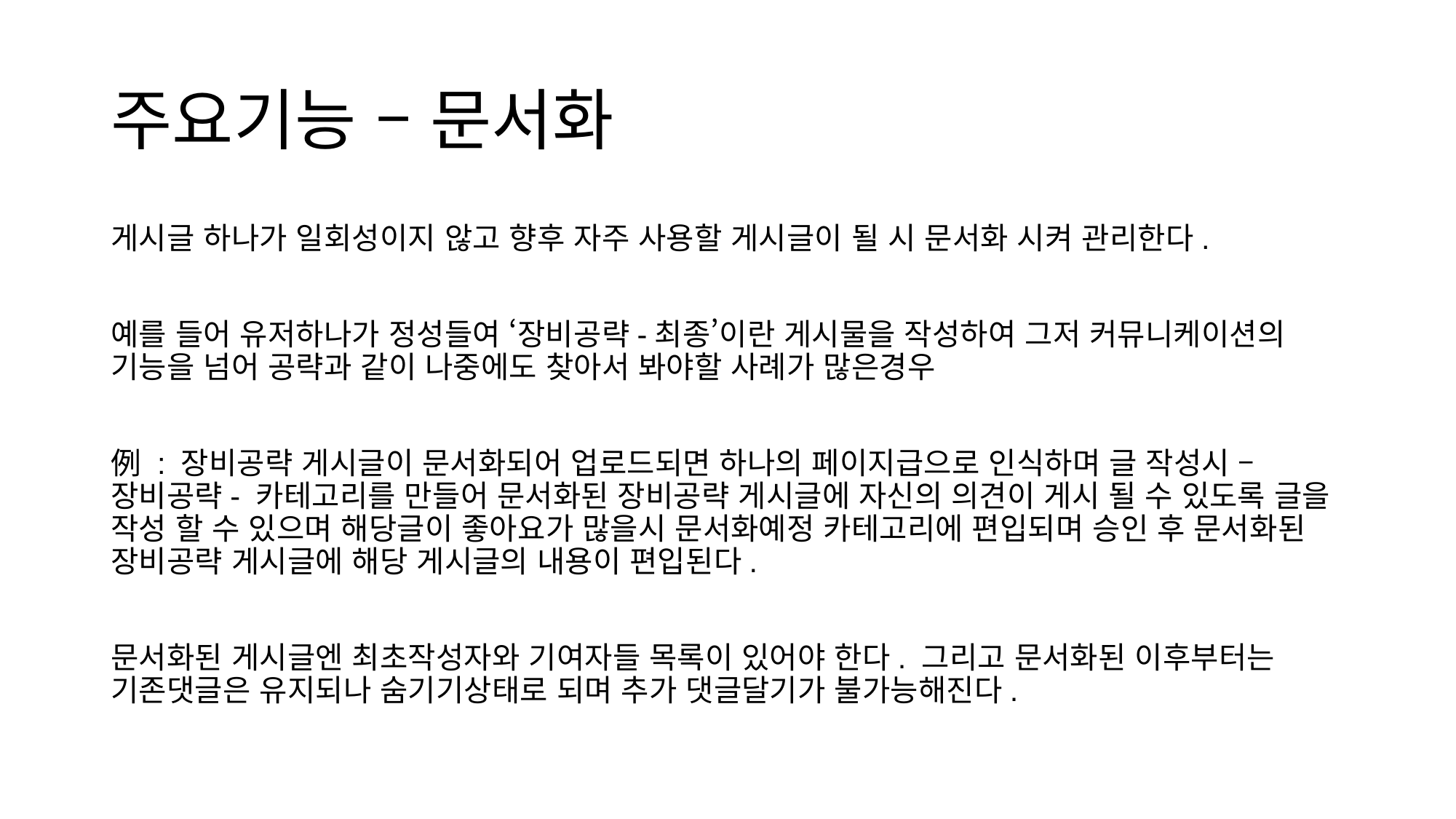

# 주요기능 – 문서화
게시글 하나가 일회성이지 않고 향후 자주 사용할 게시글이 될 시 문서화 시켜 관리한다.

예를 들어 유저하나가 정성들여 ‘장비공략-최종’이란 게시물을 작성하여 그저 커뮤니케이션의 기능을 넘어 공략과 같이 나중에도 찾아서 봐야할 사례가 많은경우

例 : 장비공략 게시글이 문서화되어 업로드되면 하나의 페이지급으로 인식하며 글 작성시 –장비공략- 카테고리를 만들어 문서화된 장비공략 게시글에 자신의 의견이 게시 될 수 있도록 글을 작성 할 수 있으며 해당글이 좋아요가 많을시 문서화예정 카테고리에 편입되며 승인 후 문서화된 장비공략 게시글에 해당 게시글의 내용이 편입된다.

문서화된 게시글엔 최초작성자와 기여자들 목록이 있어야 한다. 그리고 문서화된 이후부터는 기존댓글은 유지되나 숨기기상태로 되며 추가 댓글달기가 불가능해진다.